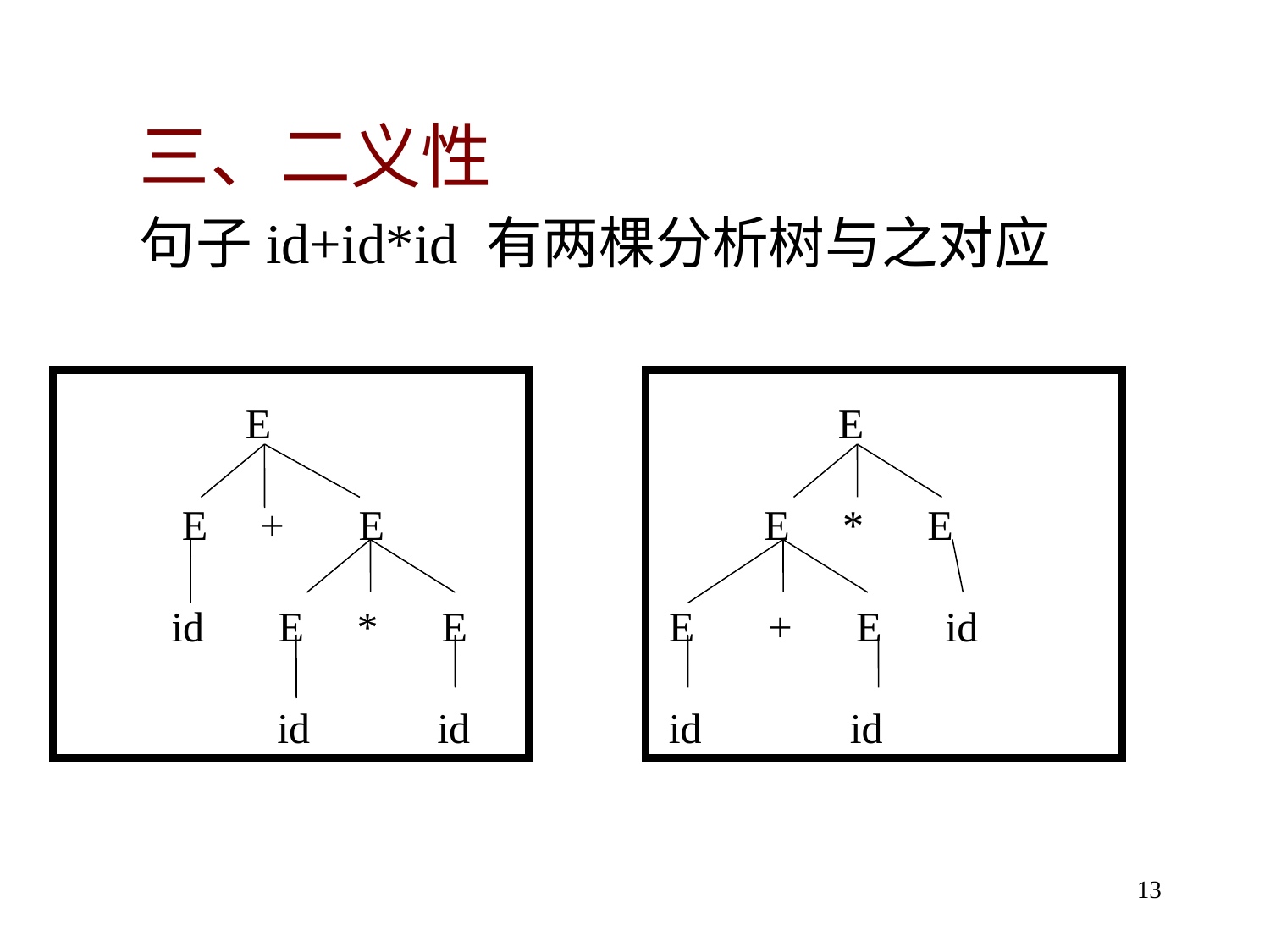

三、二义性
句子id+id*id 有两棵分析树与之对应
                 E
           E     +       E
          id       E     *      E
                    id            id
                 E
          E     *      E
 E       +      E      id
 id              id

13